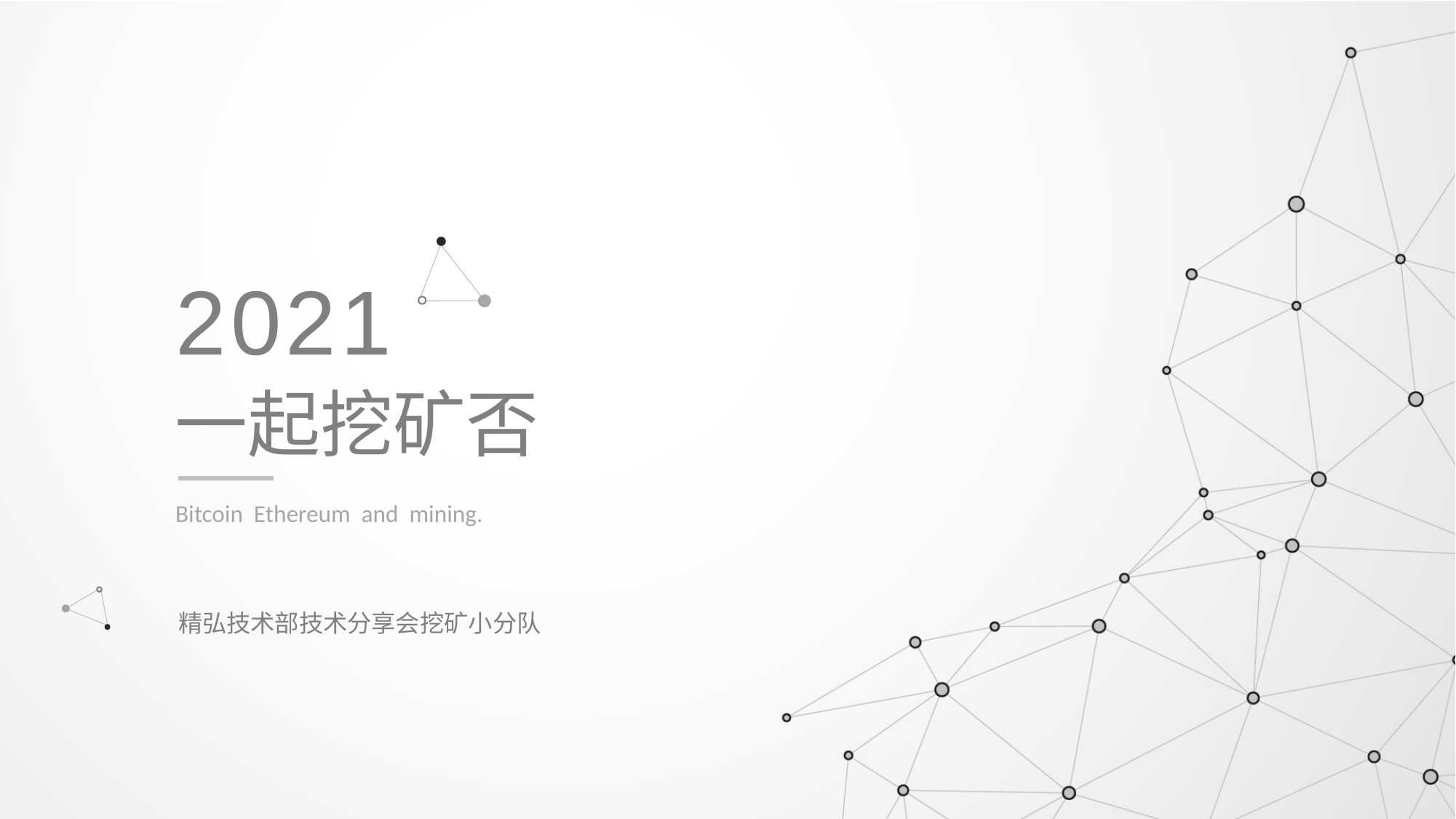

2021
一起挖矿否
Bitcoin  Ethereum  and  mining.

精弘技术部技术分享会挖矿小分队